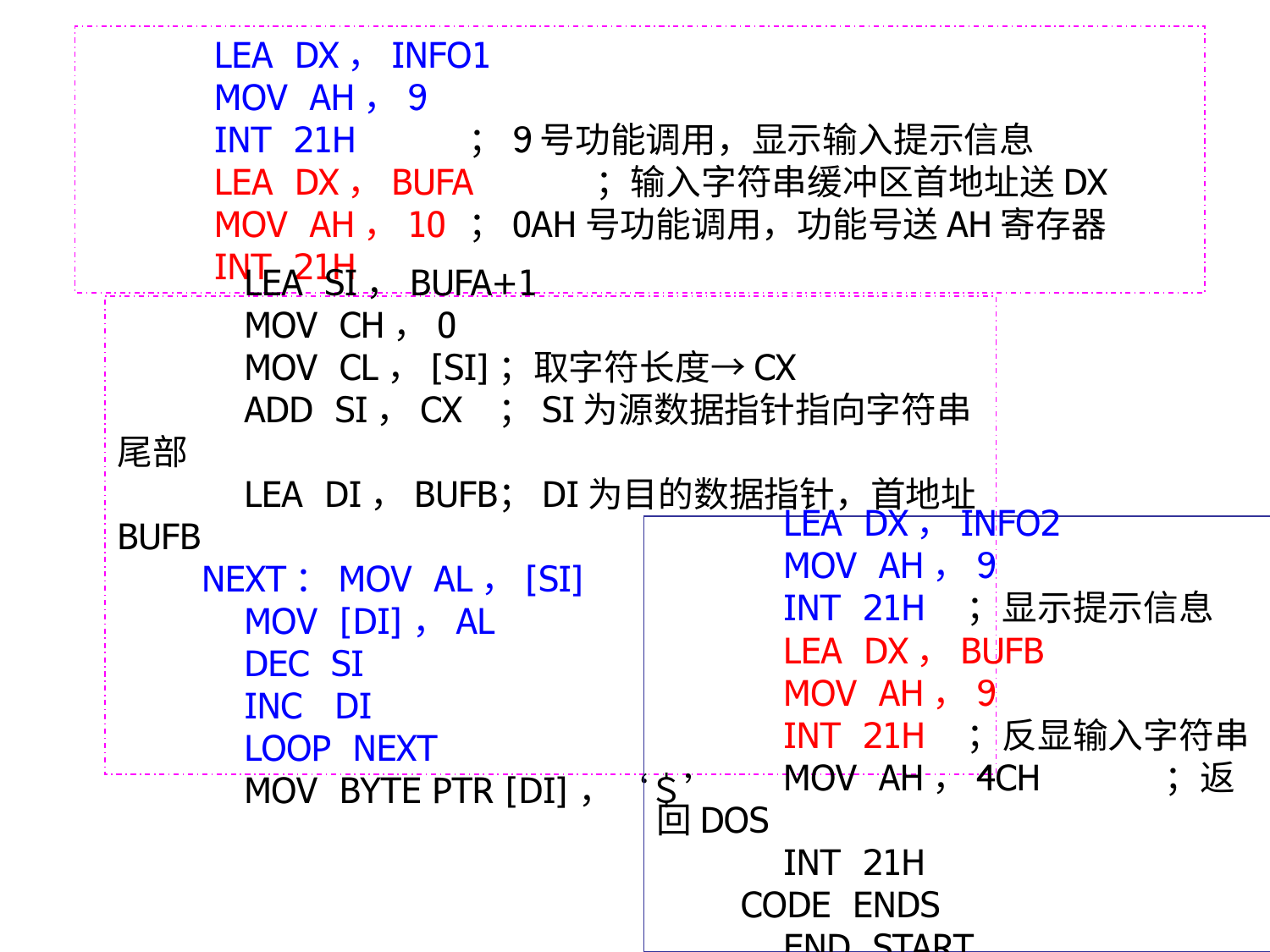

LEA  DX，INFO1
	MOV  AH，9
	INT  21H	；9号功能调用，显示输入提示信息
	LEA  DX，BUFA	；输入字符串缓冲区首地址送DX
	MOV  AH，10	；0AH号功能调用，功能号送AH寄存器
	INT  21H
	LEA  SI，BUFA+1
	MOV  CH，0
	MOV  CL，[SI]	；取字符长度→CX
	ADD  SI，CX	；SI为源数据指针指向字符串尾部
	LEA  DI，BUFB	；DI为目的数据指针，首地址BUFB
NEXT：MOV  AL，[SI]
	MOV  [DI]，AL
	DEC  SI
	INC   DI
	LOOP  NEXT
	MOV  BYTE PTR [DI]，‘＄’
	LEA  DX，INFO2
	MOV  AH，9
	INT  21H   ；显示提示信息
	LEA  DX，BUFB
	MOV  AH，9
	INT  21H   ；反显输入字符串
	MOV  AH，4CH	；返回DOS
	INT  21H
CODE  ENDS
	END  START